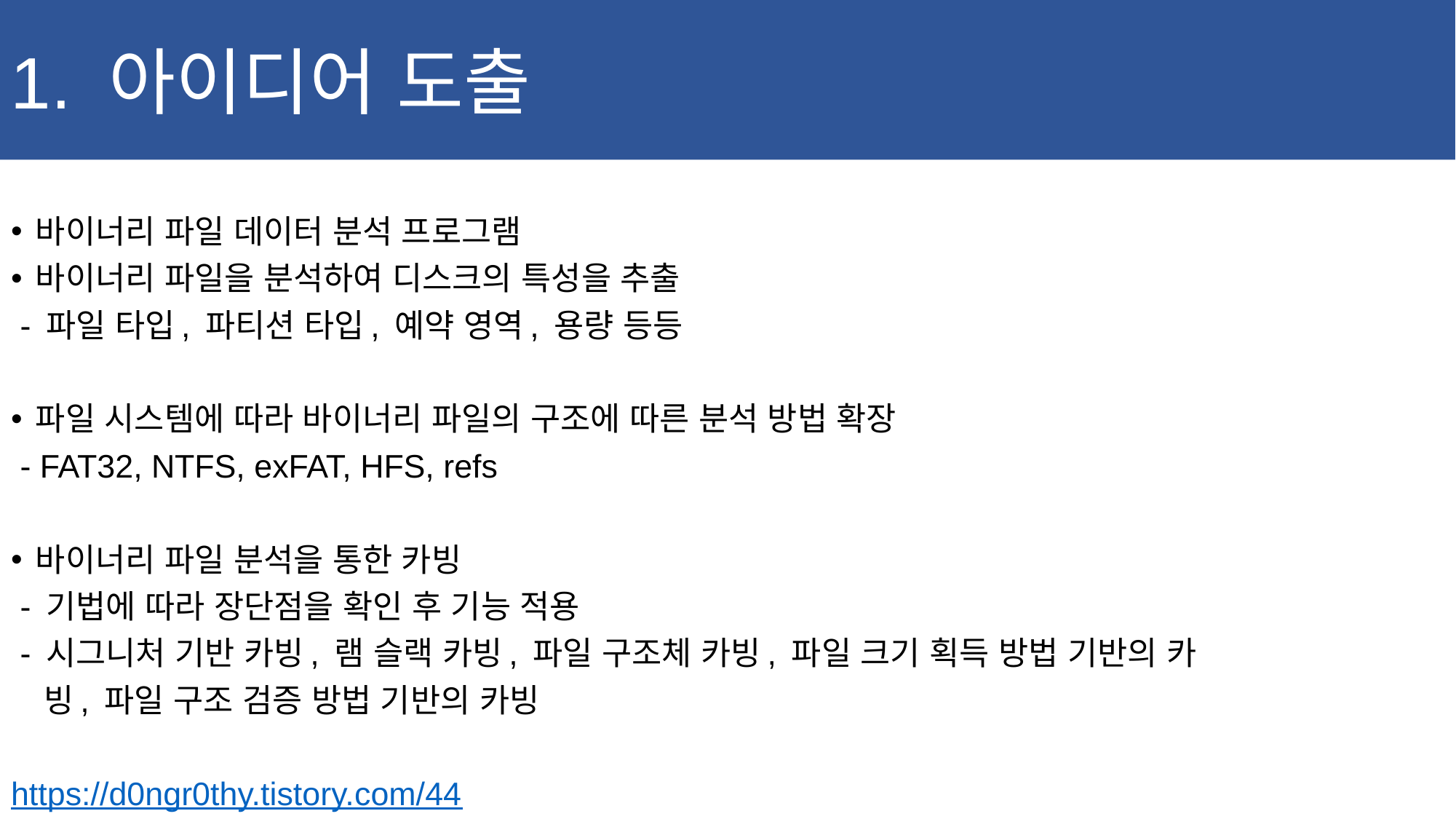

1. 아이디어 도출

바이너리 파일 데이터 분석 프로그램
바이너리 파일을 분석하여 디스크의 특성을 추출
 - 파일 타입, 파티션 타입, 예약 영역, 용량 등등

파일 시스템에 따라 바이너리 파일의 구조에 따른 분석 방법 확장
 - FAT32, NTFS, exFAT, HFS, refs

바이너리 파일 분석을 통한 카빙
 - 기법에 따라 장단점을 확인 후 기능 적용
 - 시그니처 기반 카빙, 램 슬랙 카빙, 파일 구조체 카빙, 파일 크기 획득 방법 기반의 카
   빙, 파일 구조 검증 방법 기반의 카빙

https://d0ngr0thy.tistory.com/44